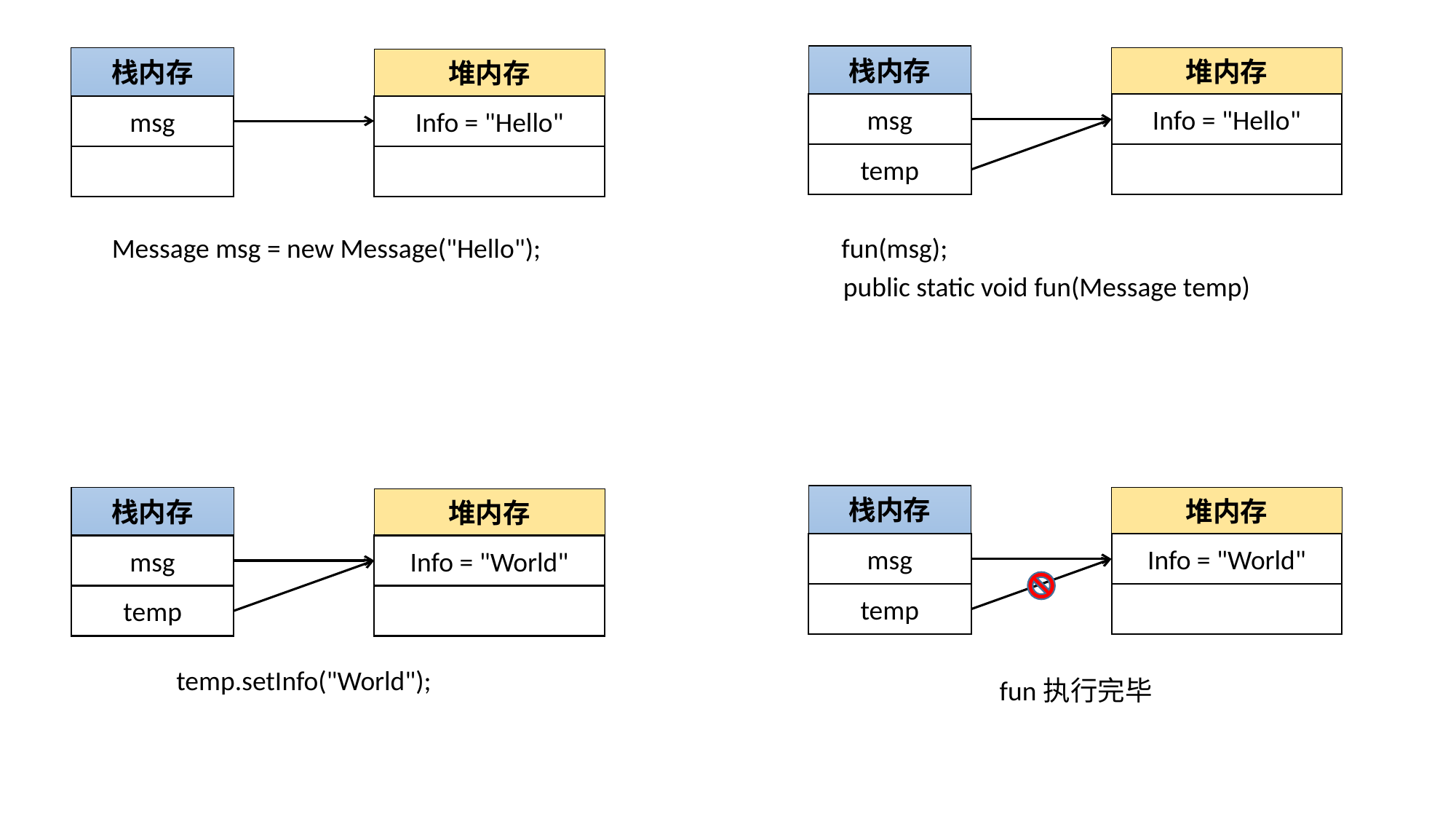

栈内存
栈内存
堆内存
堆内存
msg
Info = "Hello"
msg
Info = "Hello"
temp

fun(msg);
Message msg = new Message("Hello");
public static void fun(Message temp)
栈内存
栈内存
堆内存
堆内存
msg
Info = "World"
msg
Info = "World"

temp

temp

temp.setInfo("World");
fun执行完毕